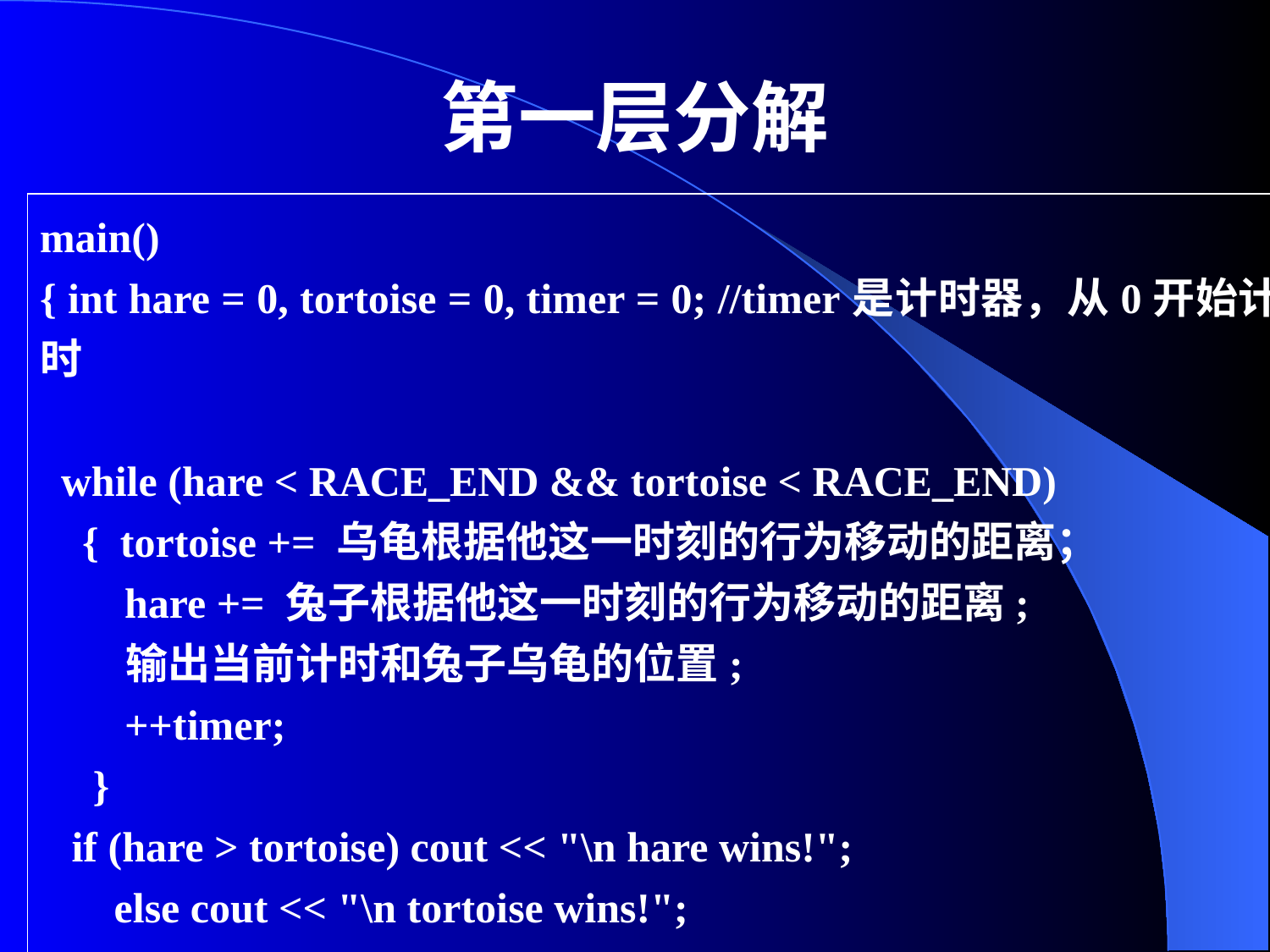

# 第一层分解
main()
{ int hare = 0, tortoise = 0, timer = 0; //timer是计时器，从0开始计时

  while (hare < RACE_END && tortoise < RACE_END)
    {  tortoise += 乌龟根据他这一时刻的行为移动的距离；
        hare += 兔子根据他这一时刻的行为移动的距离;
        输出当前计时和兔子乌龟的位置;
        ++timer;
     }
   if (hare > tortoise) cout << "\n hare wins!";
       else cout << "\n tortoise wins!";
}